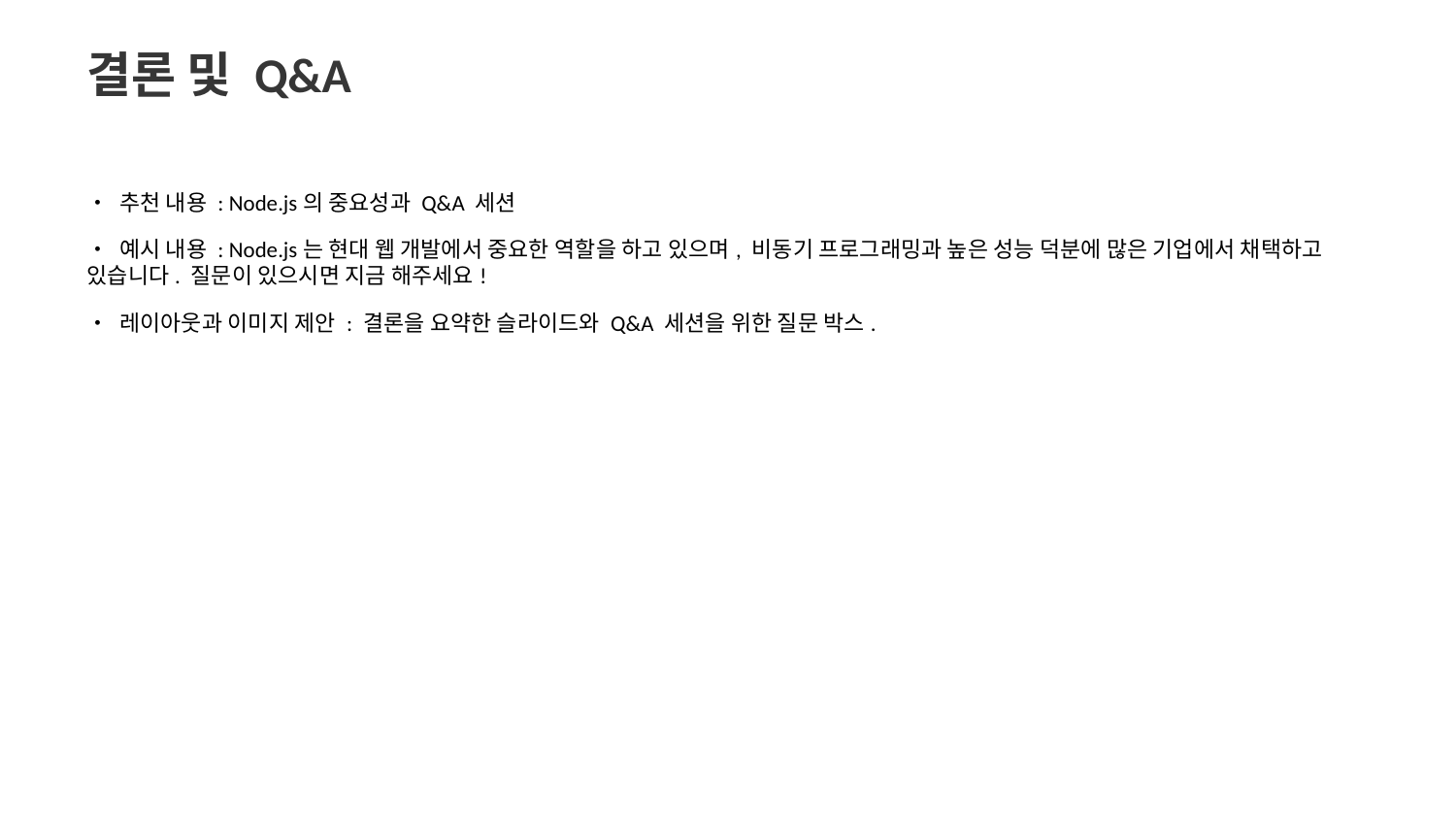

결론 및 Q&A
• 추천 내용 : Node.js의 중요성과 Q&A 세션
• 예시 내용 : Node.js는 현대 웹 개발에서 중요한 역할을 하고 있으며, 비동기 프로그래밍과 높은 성능 덕분에 많은 기업에서 채택하고 있습니다. 질문이 있으시면 지금 해주세요!
• 레이아웃과 이미지 제안 : 결론을 요약한 슬라이드와 Q&A 세션을 위한 질문 박스.